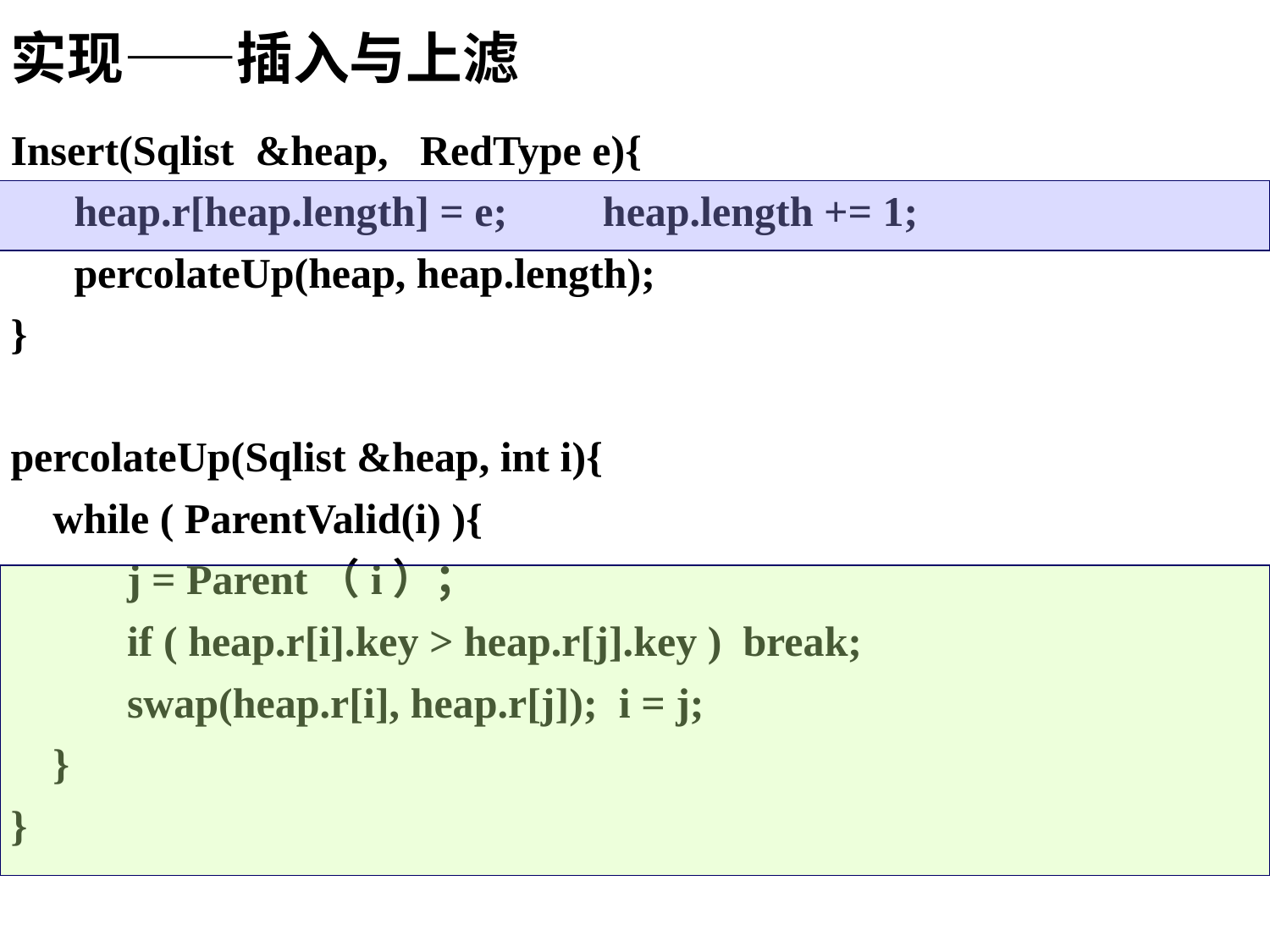

实现——插入与上滤
Insert(Sqlist  &heap,   RedType e){
      heap.r[heap.length] = e;         heap.length += 1;
      percolateUp(heap, heap.length);
}

percolateUp(Sqlist &heap, int i){
    while ( ParentValid(i) ){
           j = Parent（i）；
           if ( heap.r[i].key > heap.r[j].key )  break;
           swap(heap.r[i], heap.r[j]);  i = j;
    }
}